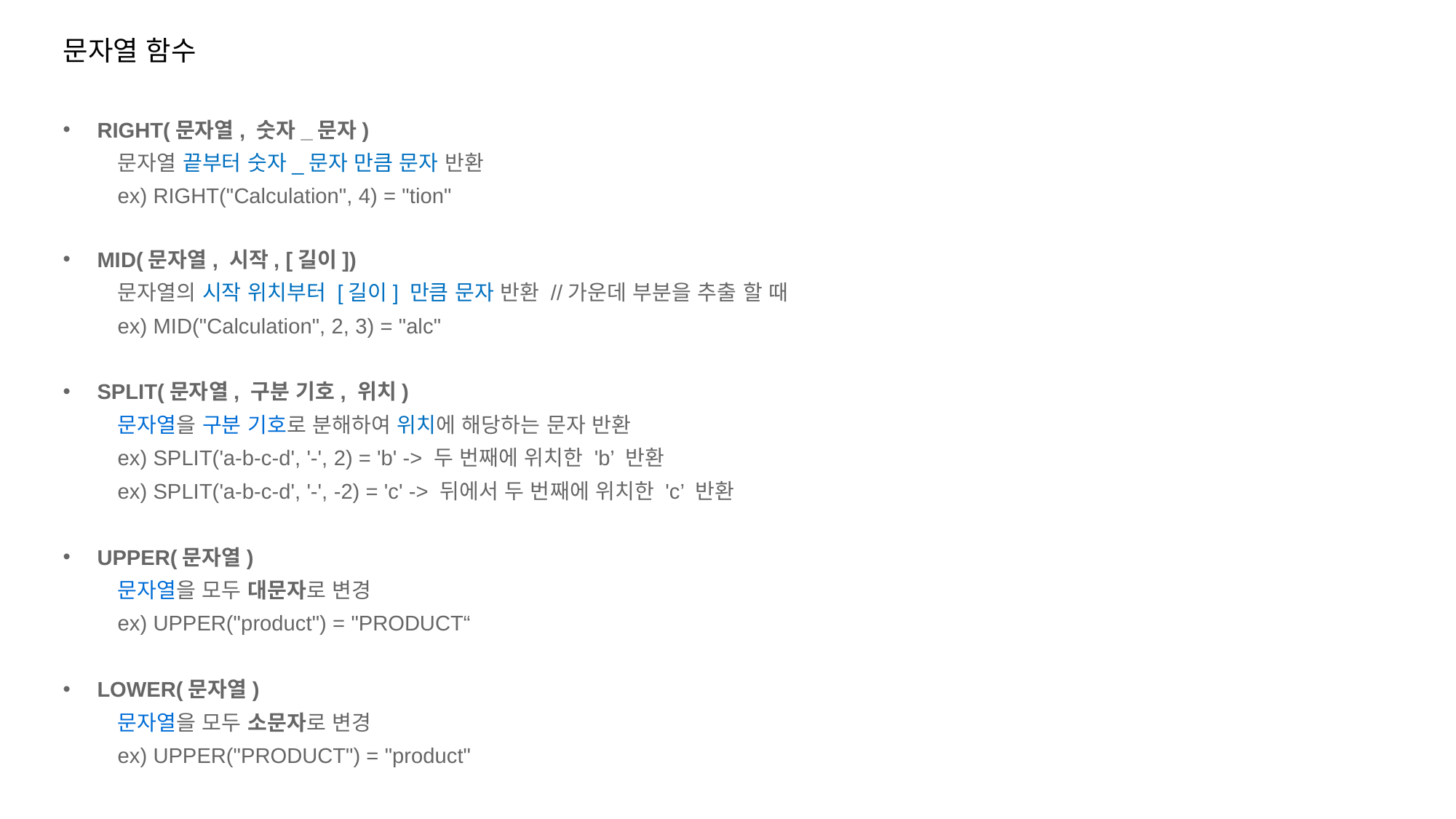

문자열 함수
RIGHT(문자열, 숫자_문자)
문자열 끝부터 숫자_문자 만큼 문자 반환
ex) RIGHT("Calculation", 4) = "tion"

MID(문자열, 시작, [길이])
문자열의 시작 위치부터 [길이] 만큼 문자 반환 //가운데 부분을 추출 할 때
ex) MID("Calculation", 2, 3) = "alc"

SPLIT(문자열, 구분 기호, 위치)
문자열을 구분 기호로 분해하여 위치에 해당하는 문자 반환
ex) SPLIT('a-b-c-d', '-', 2) = 'b' -> 두 번째에 위치한 'b’ 반환
ex) SPLIT('a-b-c-d', '-', -2) = 'c' -> 뒤에서 두 번째에 위치한 'c’ 반환

UPPER(문자열)
문자열을 모두 대문자로 변경
ex) UPPER("product") = "PRODUCT“

LOWER(문자열)
문자열을 모두 소문자로 변경
ex) UPPER("PRODUCT") = "product"